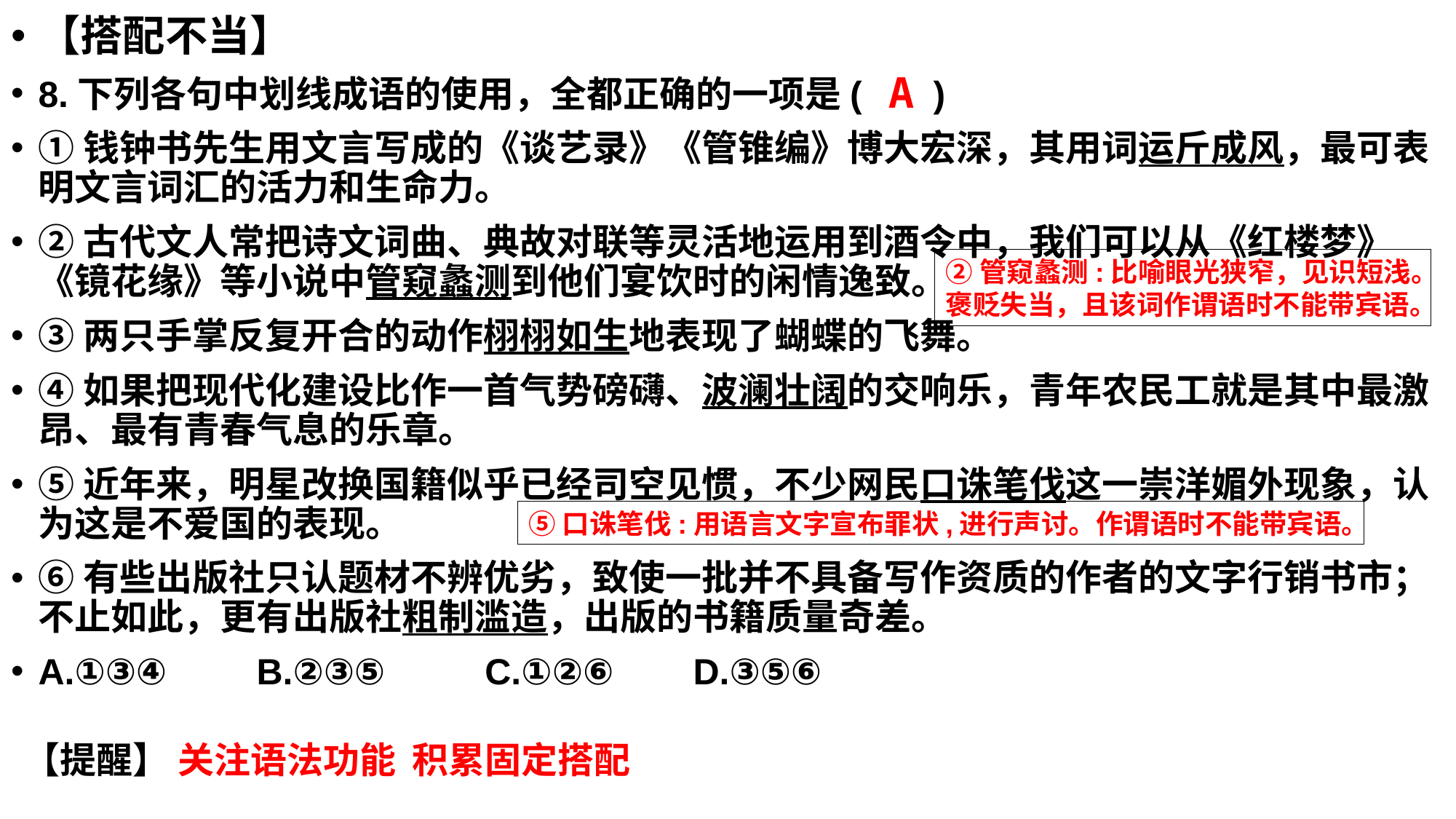

【搭配不当】
8.下列各句中划线成语的使用，全都正确的一项是(       )
①钱钟书先生用文言写成的《谈艺录》《管锥编》博大宏深，其用词运斤成风，最可表明文言词汇的活力和生命力。
②古代文人常把诗文词曲、典故对联等灵活地运用到酒令中，我们可以从《红楼梦》《镜花缘》等小说中管窥蠡测到他们宴饮时的闲情逸致。
③两只手掌反复开合的动作栩栩如生地表现了蝴蝶的飞舞。
④如果把现代化建设比作一首气势磅礴、波澜壮阔的交响乐，青年农民工就是其中最激昂、最有青春气息的乐章。
⑤近年来，明星改换国籍似乎已经司空见惯，不少网民口诛笔伐这一崇洋媚外现象，认为这是不爱国的表现。
⑥有些出版社只认题材不辨优劣，致使一批并不具备写作资质的作者的文字行销书市；不止如此，更有出版社粗制滥造，出版的书籍质量奇差。
A.①③④	B.②③⑤	 C.①②⑥	D.③⑤⑥
A
②管窥蠡测:比喻眼光狭窄，见识短浅。褒贬失当，且该词作谓语时不能带宾语。
⑤口诛笔伐:用语言文字宣布罪状,进行声讨。作谓语时不能带宾语。
【提醒】 关注语法功能  积累固定搭配